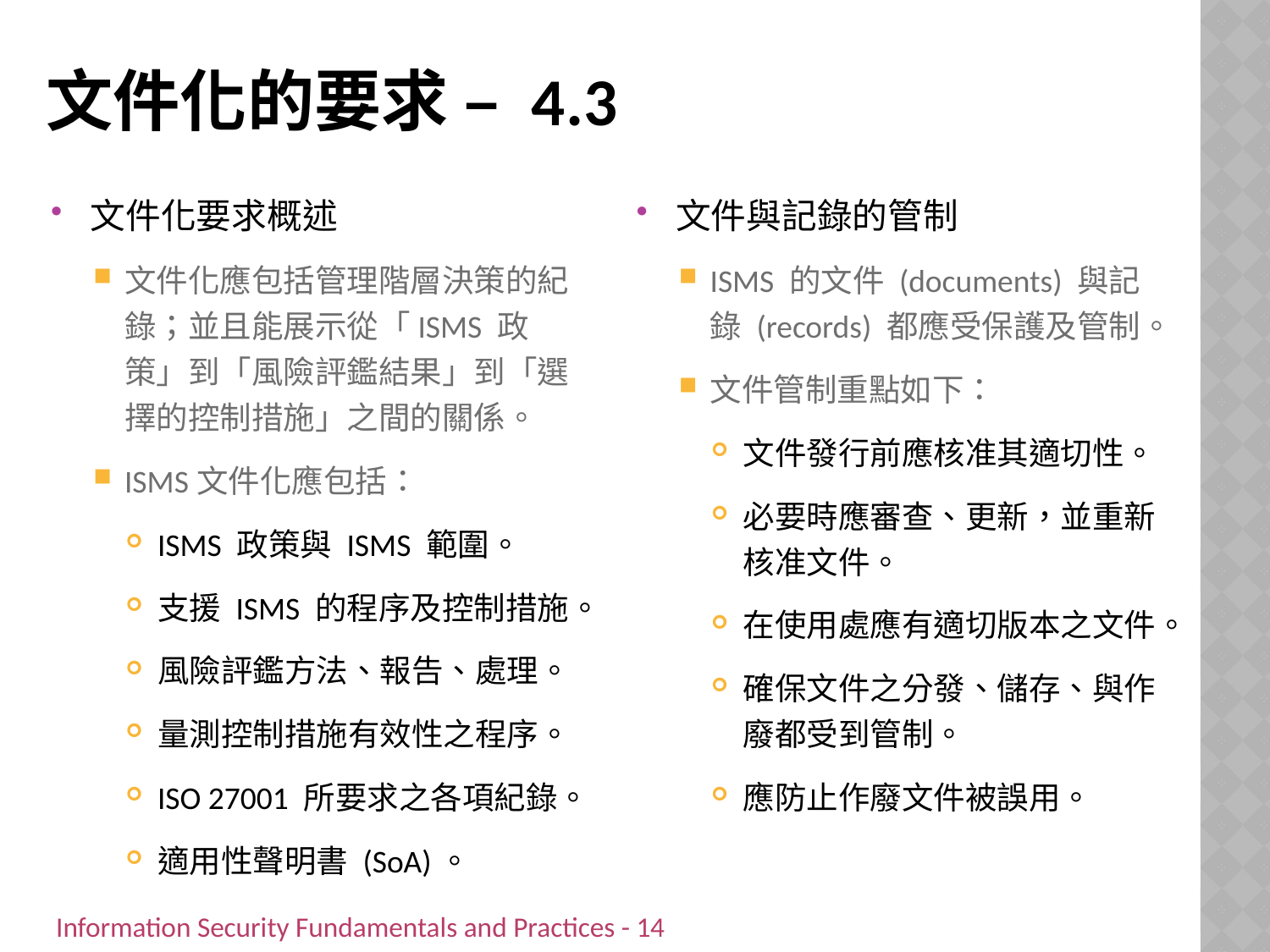

# 文件化的要求 – 4.3
文件化要求概述
文件化應包括管理階層決策的紀錄；並且能展示從「ISMS 政策」到「風險評鑑結果」到「選擇的控制措施」之間的關係。
ISMS文件化應包括：
ISMS 政策與 ISMS 範圍。
支援 ISMS 的程序及控制措施。
風險評鑑方法、報告、處理。
量測控制措施有效性之程序。
ISO 27001 所要求之各項紀錄。
適用性聲明書 (SoA)。
文件與記錄的管制
ISMS 的文件 (documents) 與記錄 (records) 都應受保護及管制。
文件管制重點如下：
文件發行前應核准其適切性。
必要時應審查、更新，並重新核准文件。
在使用處應有適切版本之文件。
確保文件之分發、儲存、與作廢都受到管制。
應防止作廢文件被誤用。